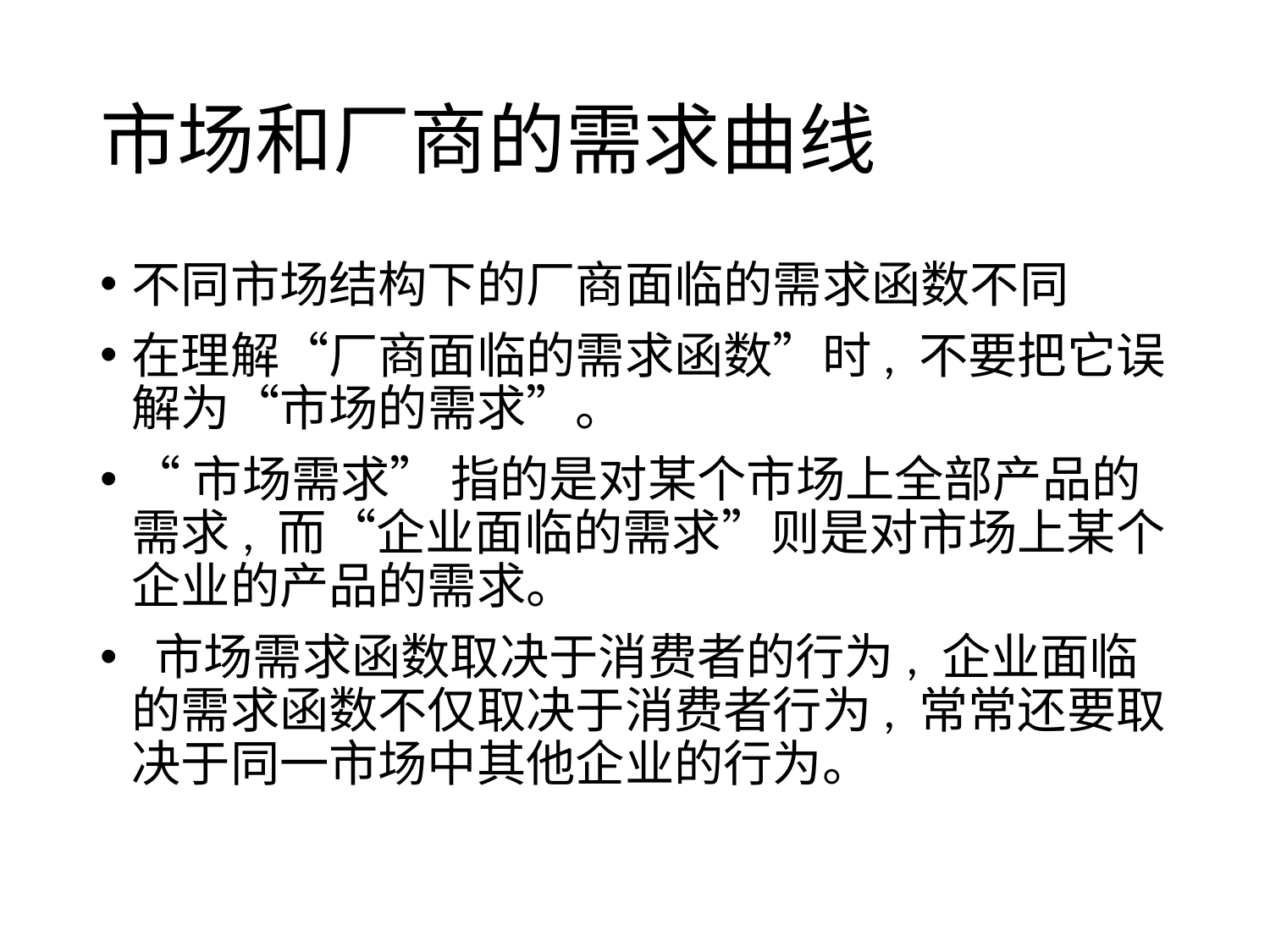

# 市场和厂商的需求曲线
不同市场结构下的厂商面临的需求函数不同
在理解“厂商面临的需求函数”时, 不要把它误解为“市场的需求”。
“市场需求” 指的是对某个市场上全部产品的需求, 而“企业面临的需求”则是对市场上某个企业的产品的需求。
 市场需求函数取决于消费者的行为, 企业面临的需求函数不仅取决于消费者行为, 常常还要取决于同一市场中其他企业的行为。